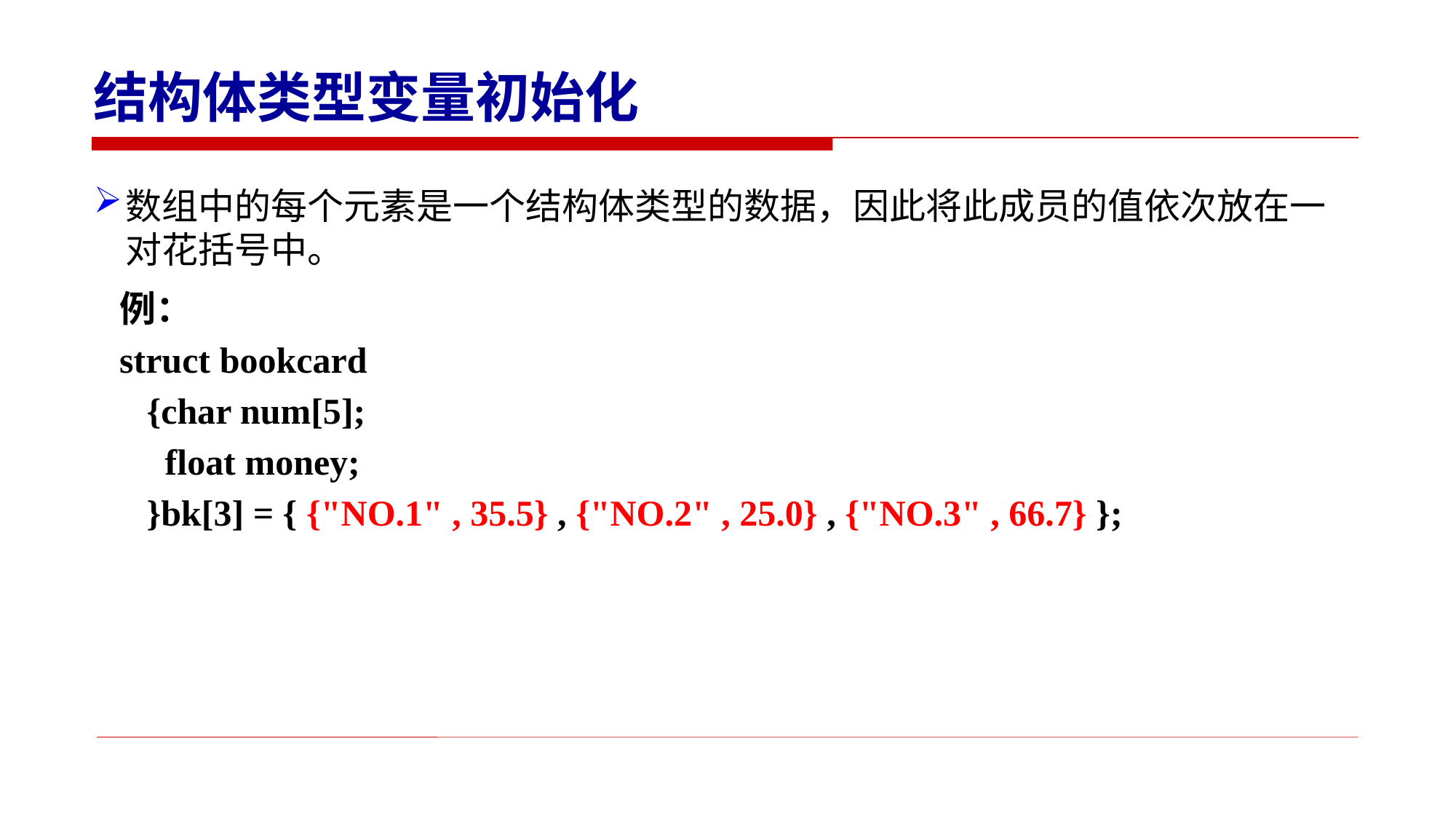

结构体类型变量初始化
# 数组中的每个元素是一个结构体类型的数据，因此将此成员的值依次放在一对花括号中。
例：
struct bookcard
   {char num[5];
     float money;
   }bk[3] = { {"NO.1" , 35.5} , {"NO.2" , 25.0} , {"NO.3" , 66.7} };